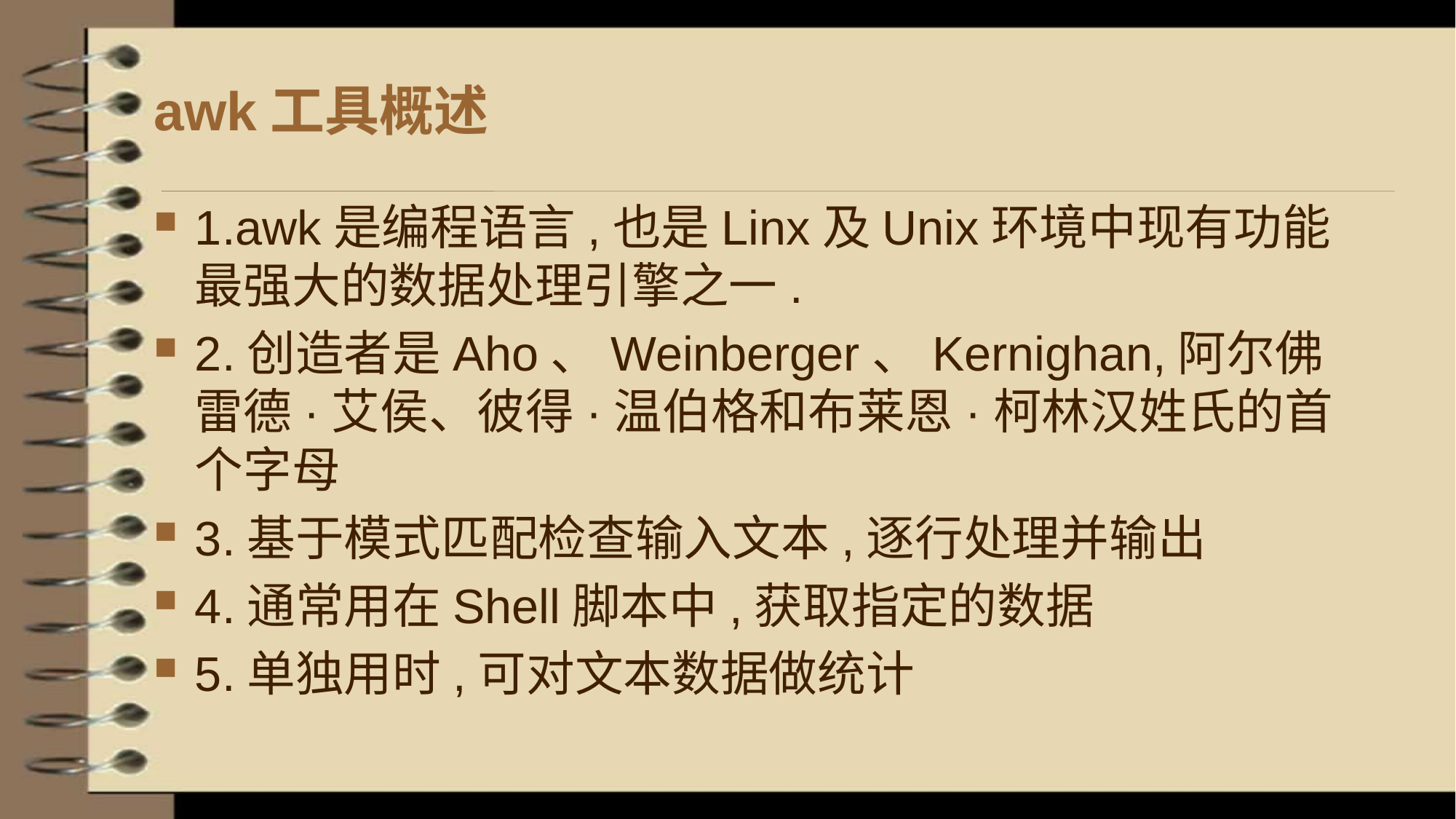

# awk工具概述
1.awk是编程语言,也是Linx及Unix环境中现有功能最强大的数据处理引擎之一.
2.创造者是Aho、Weinberger、Kernighan,阿尔佛雷德·艾侯、彼得·温伯格和布莱恩·柯林汉姓氏的首个字母
3.基于模式匹配检查输入文本,逐行处理并输出
4.通常用在Shell脚本中,获取指定的数据
5.单独用时,可对文本数据做统计